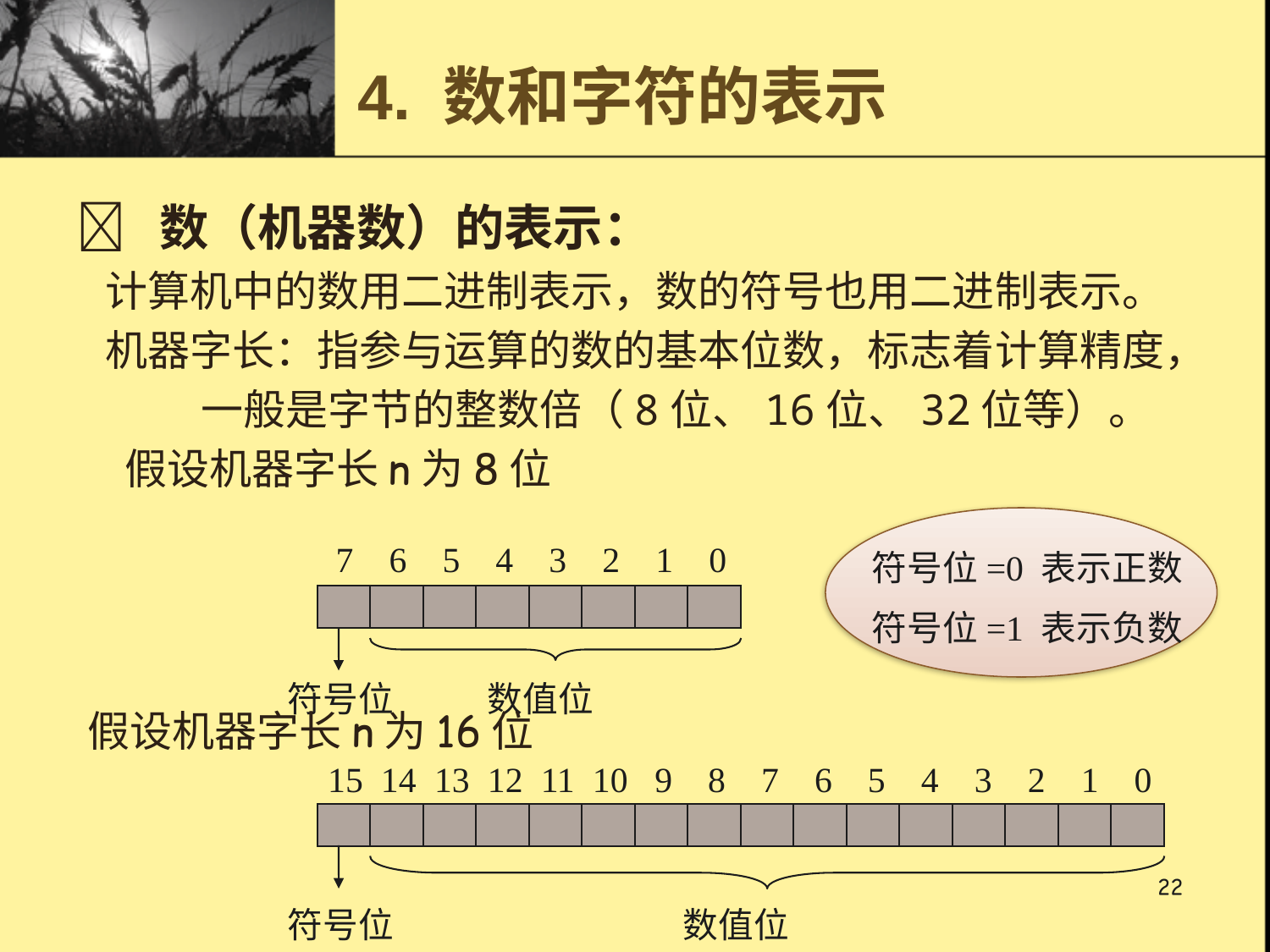

# 4. 数和字符的表示
•  数（机器数）的表示：
  计算机中的数用二进制表示，数的符号也用二进制表示。
  机器字长：指参与运算的数的基本位数，标志着计算精度，
            一般是字节的整数倍（8位、16位、32位等）。
    假设机器字长n为8位

  7    6    5    4    3    2    1    0
符号位=0 表示正数
符号位=1 表示负数

符号位            数值位
假设机器字长n为16位
15  14  13  12  11  10   9    8    7    6    5    4    3    2    1    0

22
符号位                                     数值位